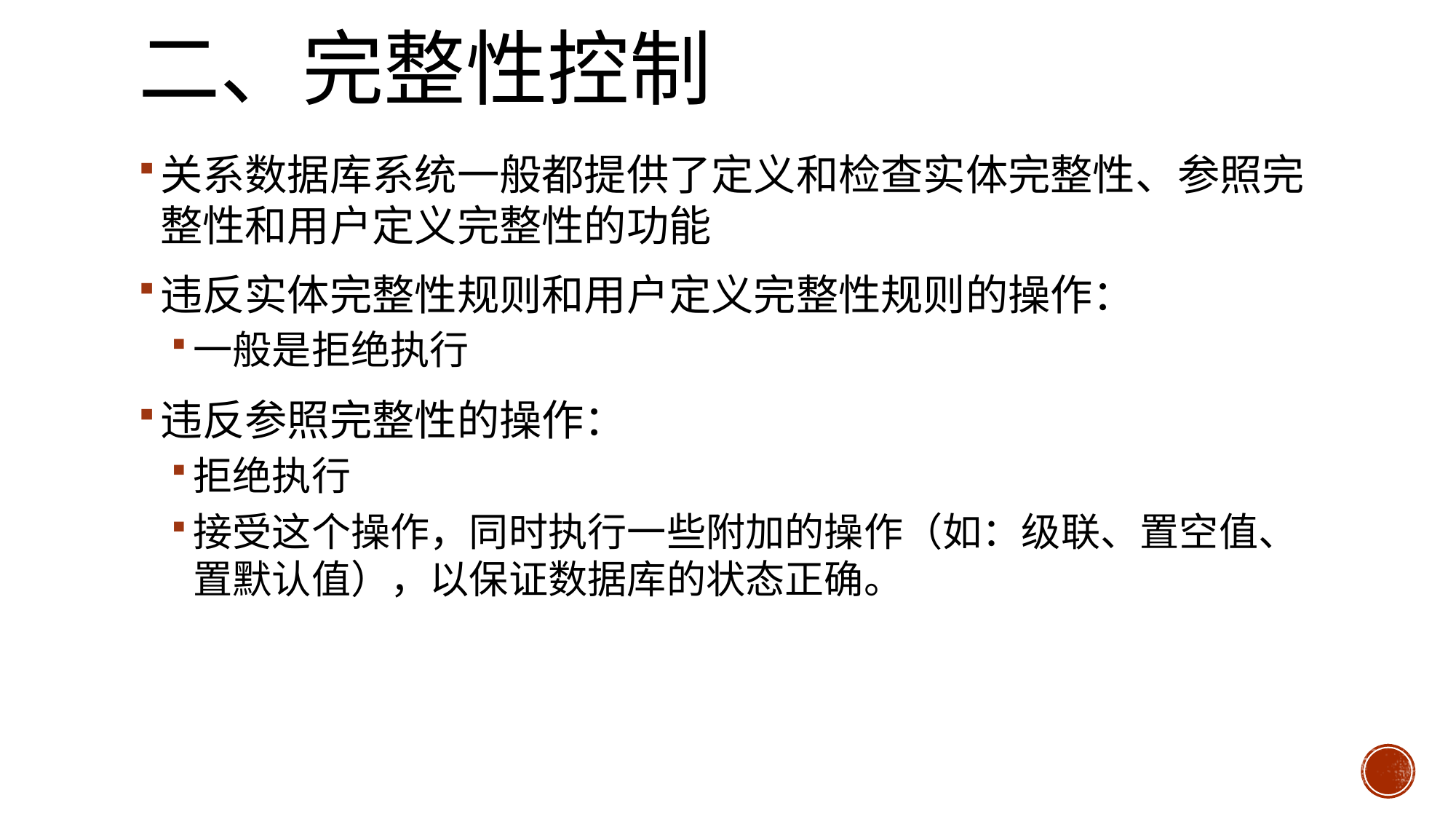

# 二、完整性控制
关系数据库系统一般都提供了定义和检查实体完整性、参照完整性和用户定义完整性的功能
违反实体完整性规则和用户定义完整性规则的操作：
一般是拒绝执行
违反参照完整性的操作：
拒绝执行
接受这个操作，同时执行一些附加的操作（如：级联、置空值、置默认值），以保证数据库的状态正确。

4